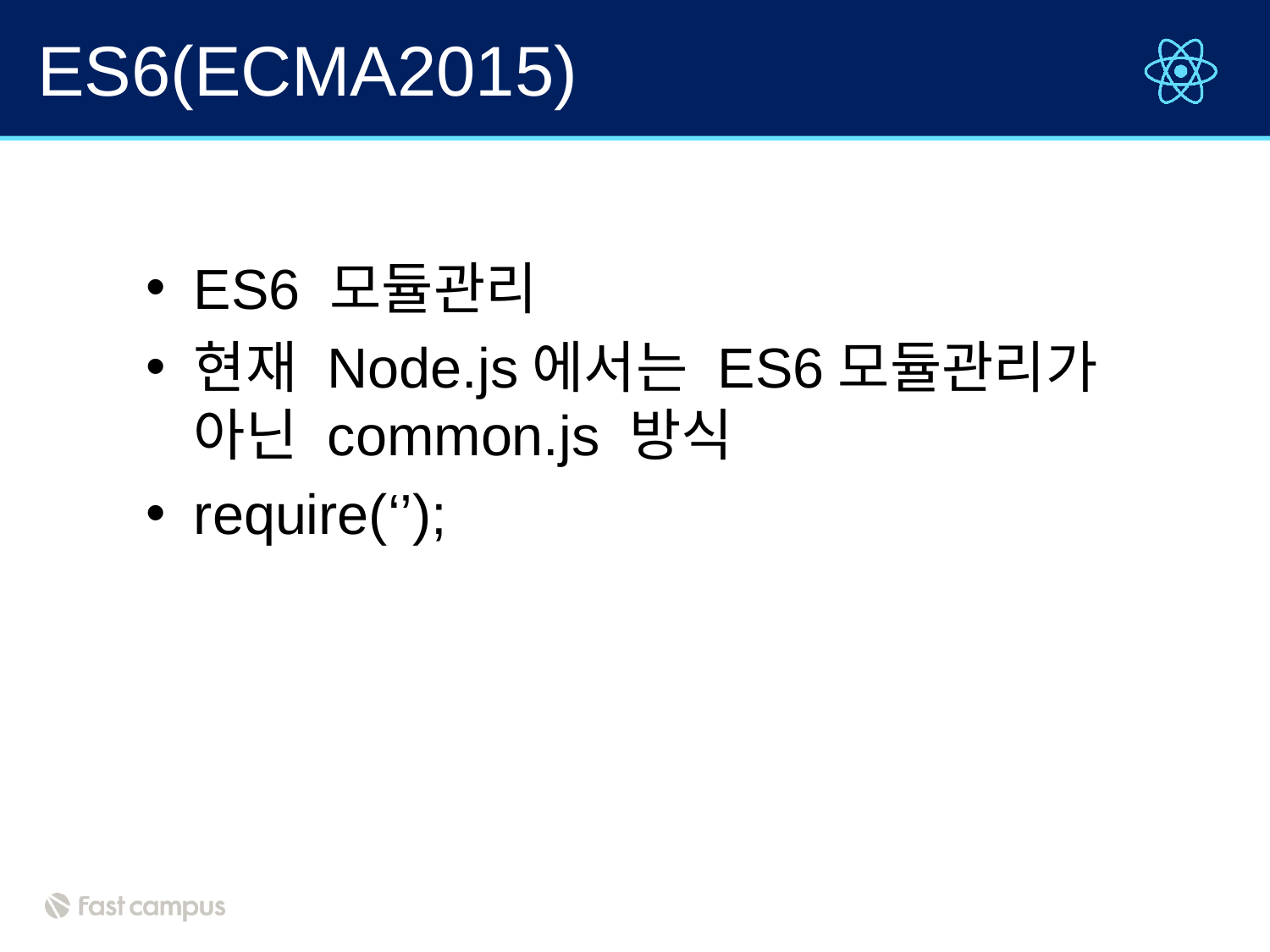

# ES6(ECMA2015)
ES6 모듈관리
현재 Node.js에서는 ES6모듈관리가 아닌 common.js 방식
require(‘’);